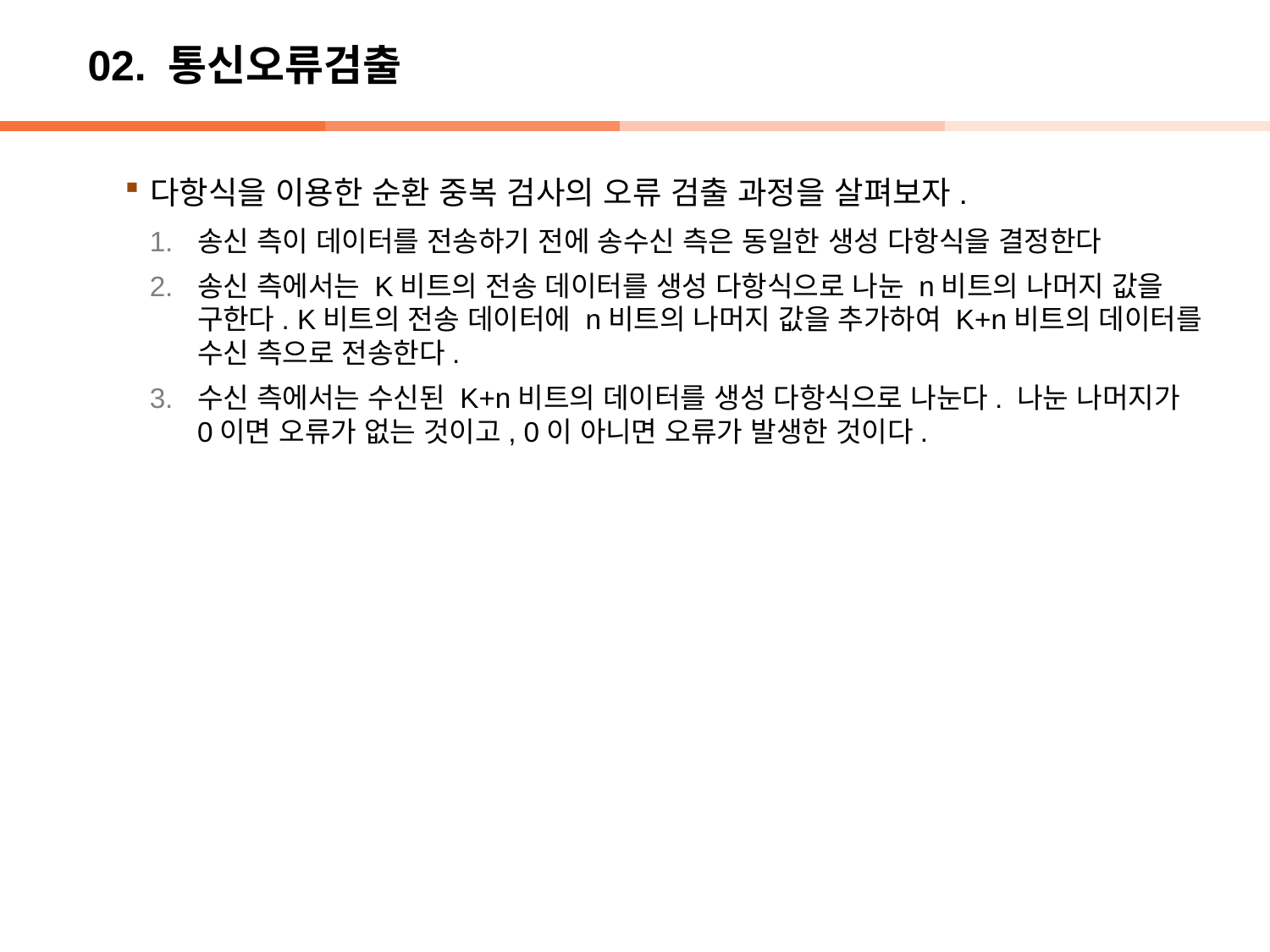

# 02. 통신오류검출
다항식을 이용한 순환 중복 검사의 오류 검출 과정을 살펴보자.
송신 측이 데이터를 전송하기 전에 송수신 측은 동일한 생성 다항식을 결정한다
송신 측에서는 K비트의 전송 데이터를 생성 다항식으로 나눈 n비트의 나머지 값을 구한다. K비트의 전송 데이터에 n비트의 나머지 값을 추가하여 K+n비트의 데이터를 수신 측으로 전송한다.
수신 측에서는 수신된 K+n비트의 데이터를 생성 다항식으로 나눈다. 나눈 나머지가 0이면 오류가 없는 것이고, 0이 아니면 오류가 발생한 것이다.